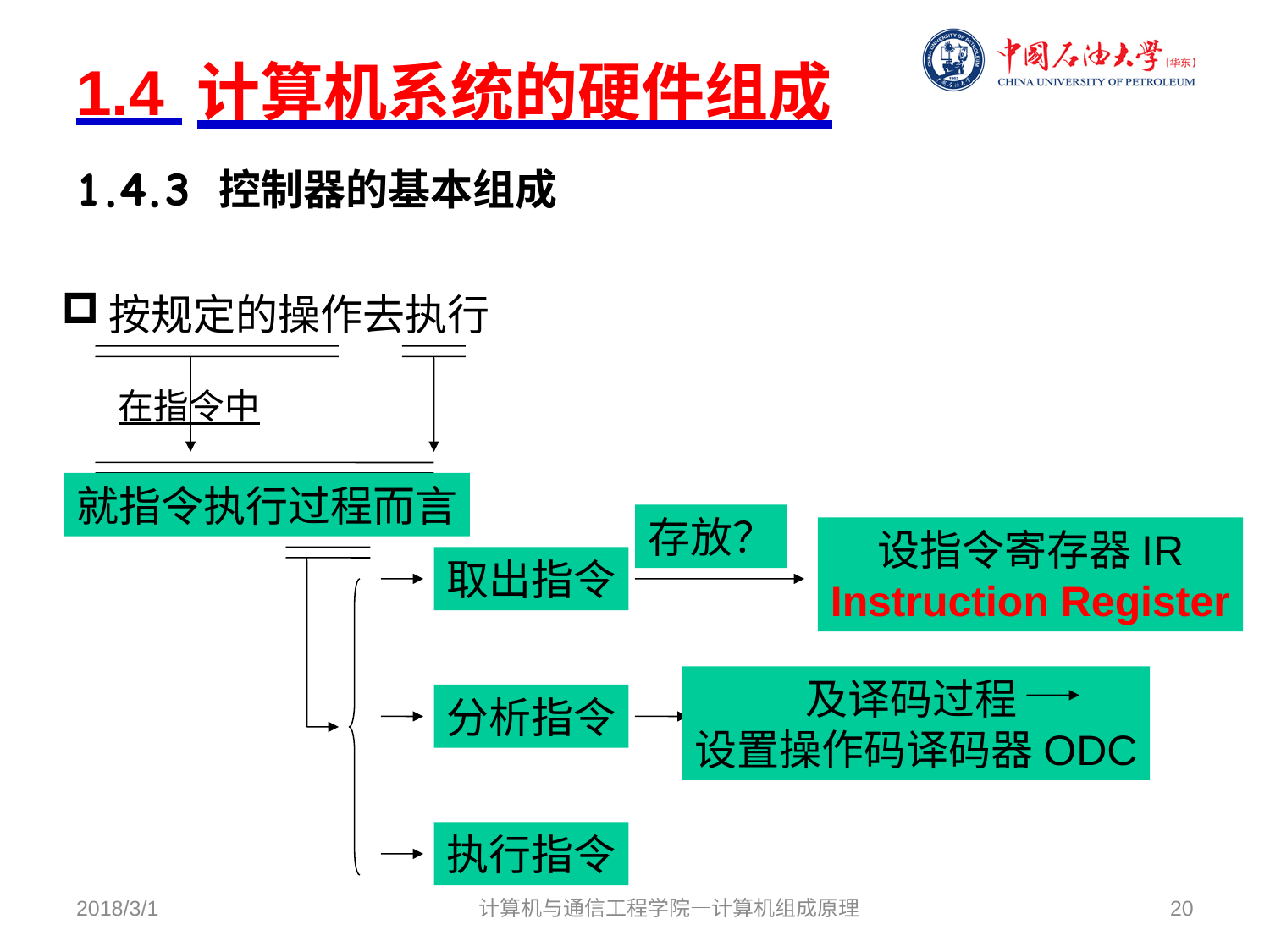

# 1.4 计算机系统的硬件组成
1.4.3 控制器的基本组成

按规定的操作去执行

在指令中

就指令执行过程而言

存放？
设指令寄存器IR
Instruction Register

取出指令

及译码过程
设置操作码译码器ODC
分析指令

执行指令

2018/3/1
计算机与通信工程学院—计算机组成原理
20